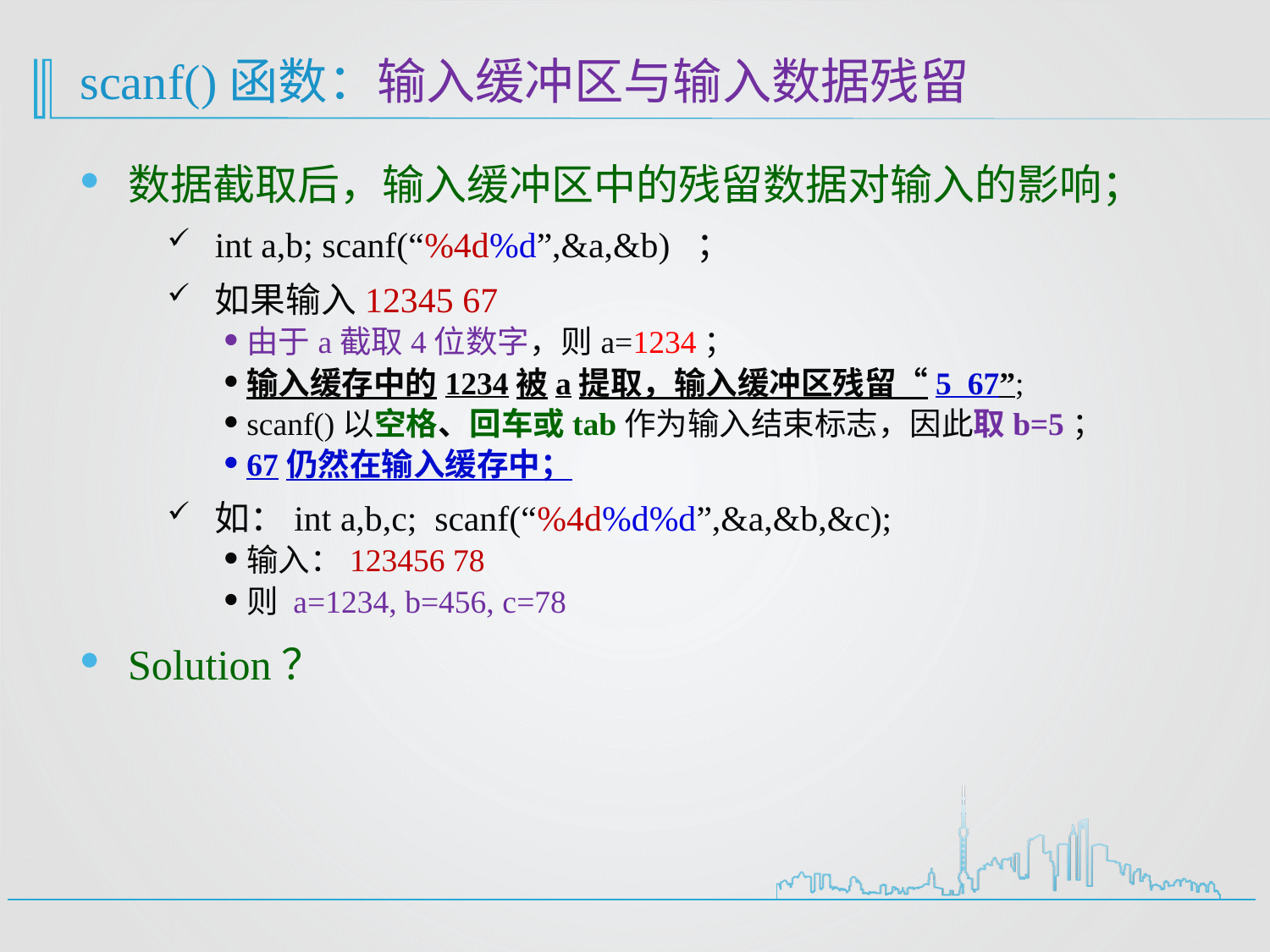

# scanf()函数：输入缓冲区与输入数据残留
数据截取后，输入缓冲区中的残留数据对输入的影响；
int a,b; scanf(“%4d%d”,&a,&b)  ；
如果输入12345 67
由于a截取4位数字，则a=1234；
输入缓存中的1234被a提取，输入缓冲区残留“5  67”;
scanf()以空格、回车或tab作为输入结束标志，因此取b=5；
67仍然在输入缓存中；
如：int a,b,c;  scanf(“%4d%d%d”,&a,&b,&c);
输入：123456 78
则 a=1234, b=456, c=78
Solution？